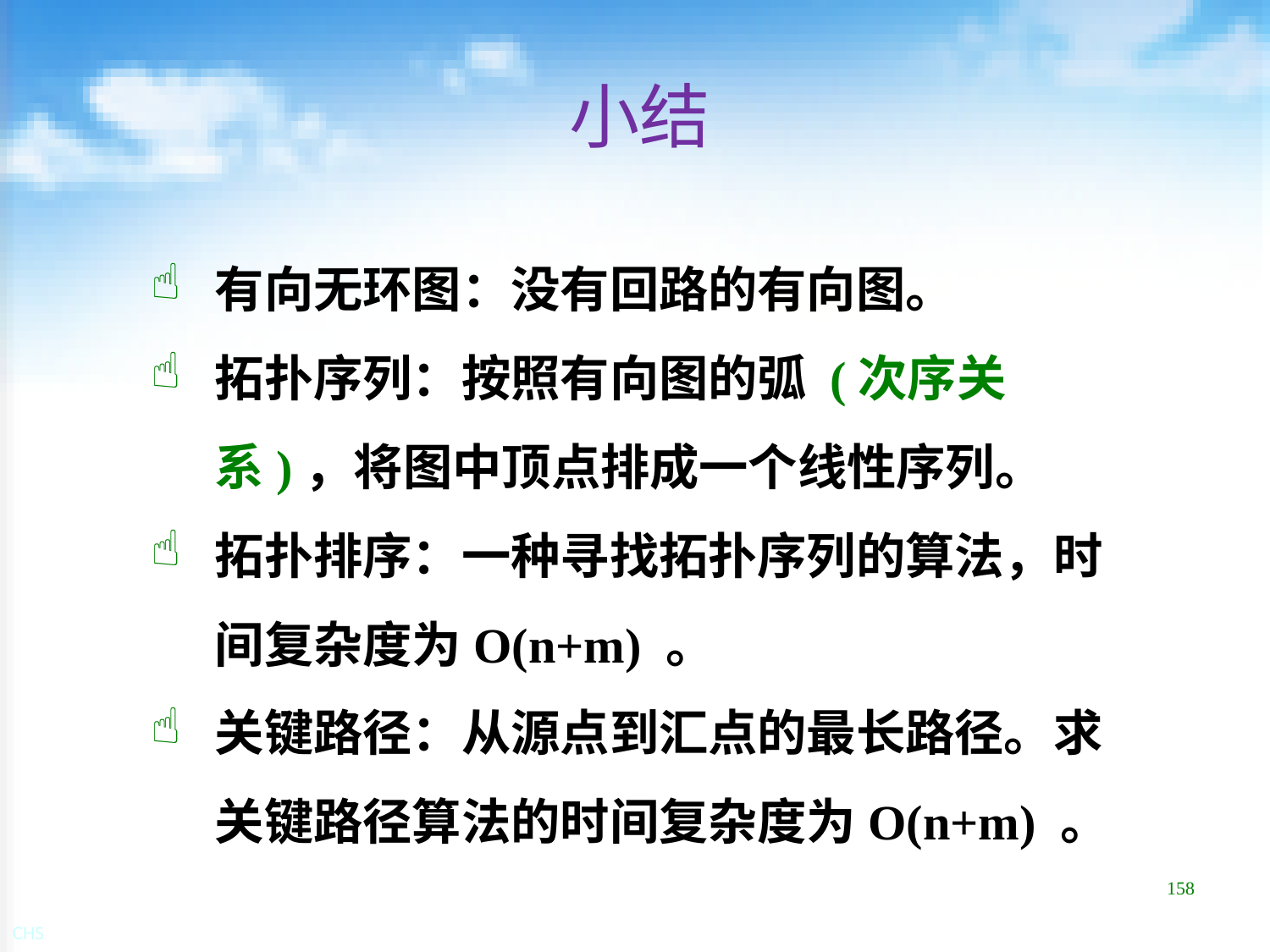

# 小结
有向无环图：没有回路的有向图。
拓扑序列：按照有向图的弧 (次序关系)，将图中顶点排成一个线性序列。
拓扑排序：一种寻找拓扑序列的算法，时间复杂度为O(n+m) 。
关键路径：从源点到汇点的最长路径。求关键路径算法的时间复杂度为O(n+m) 。
158